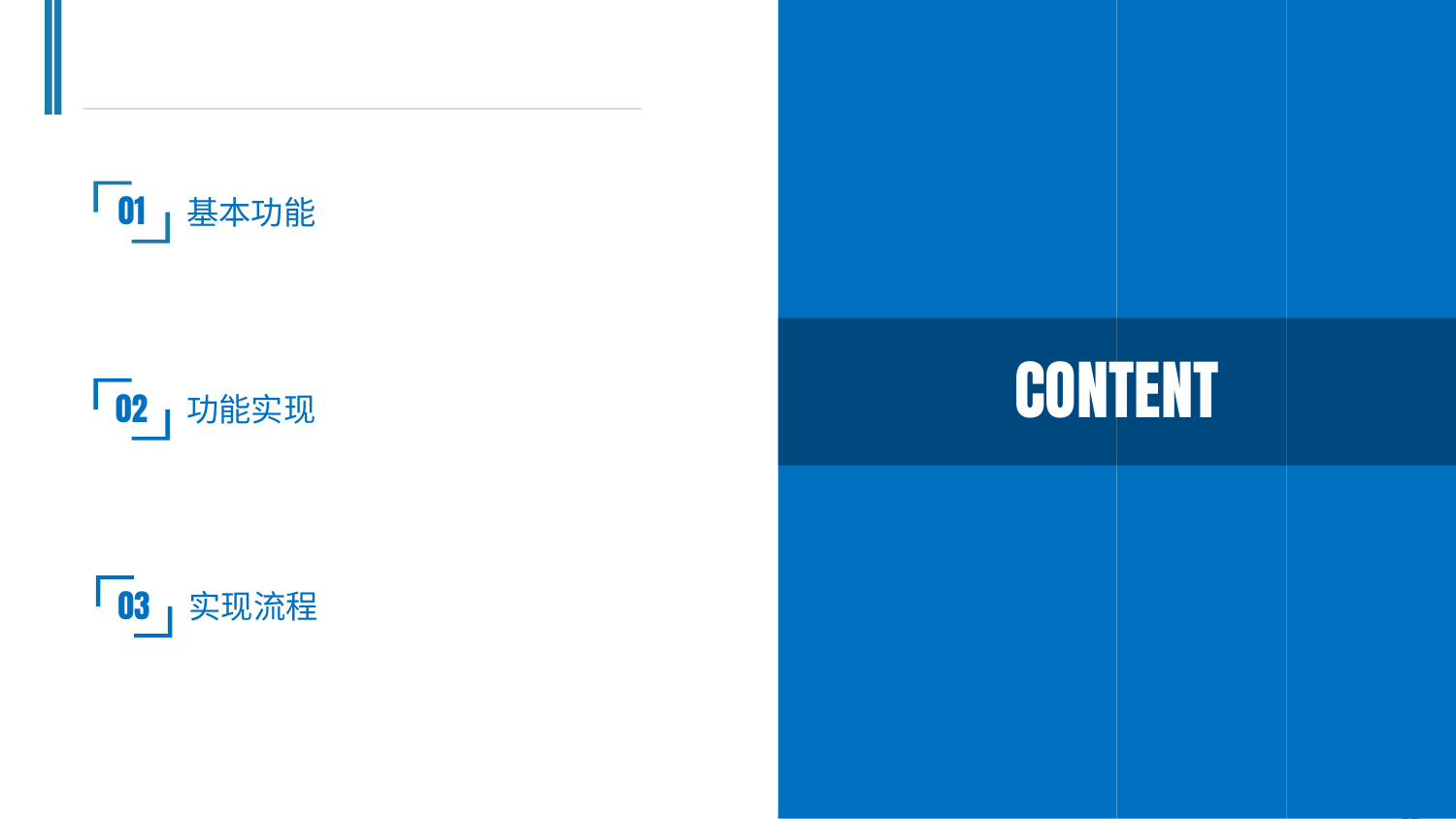

01
基本功能
CONTENT
02
功能实现
03
实现流程